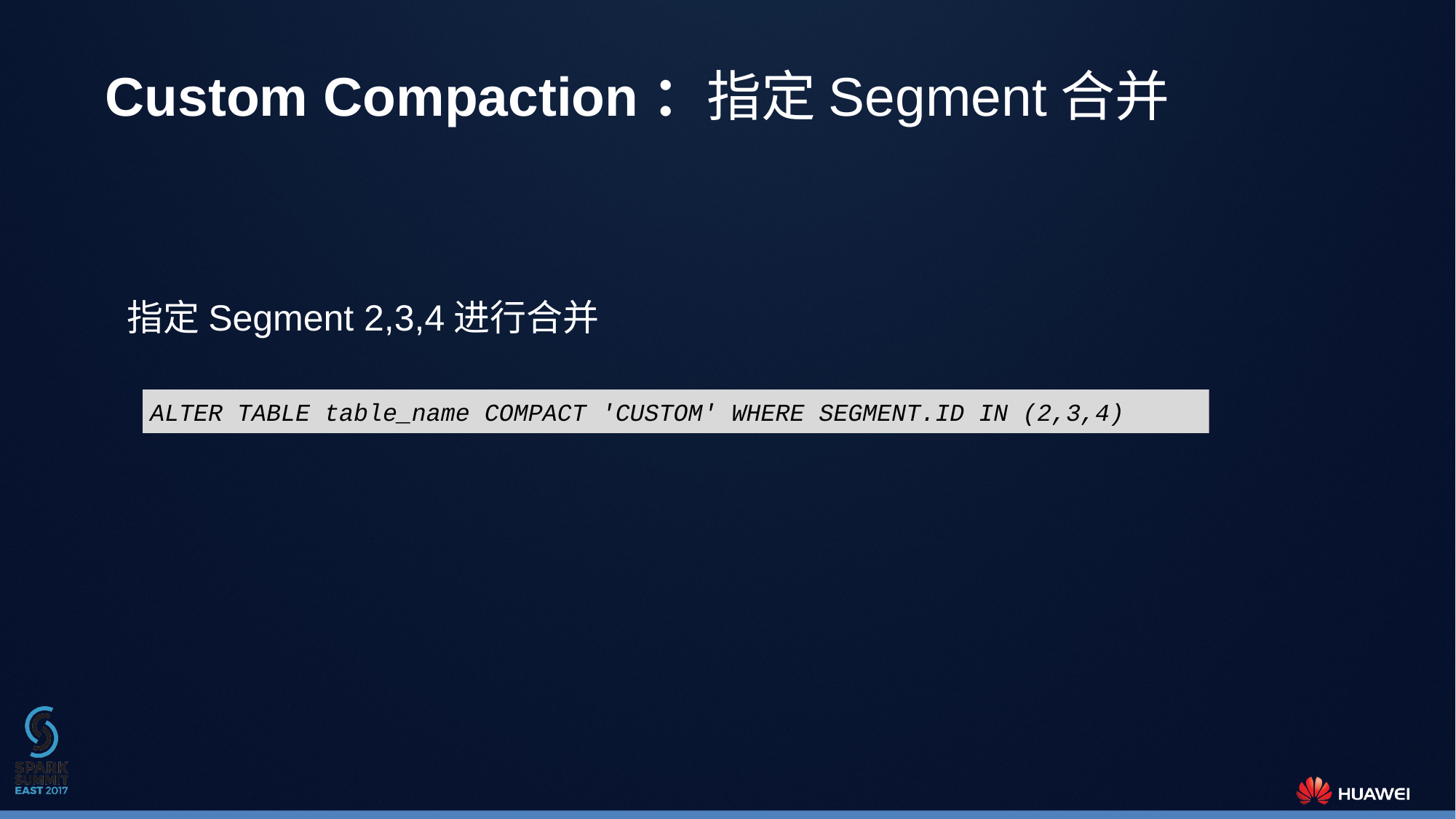

Custom Compaction：指定Segment合并
指定Segment 2,3,4进行合并
ALTER TABLE table_name COMPACT 'CUSTOM' WHERE SEGMENT.ID IN (2,3,4)